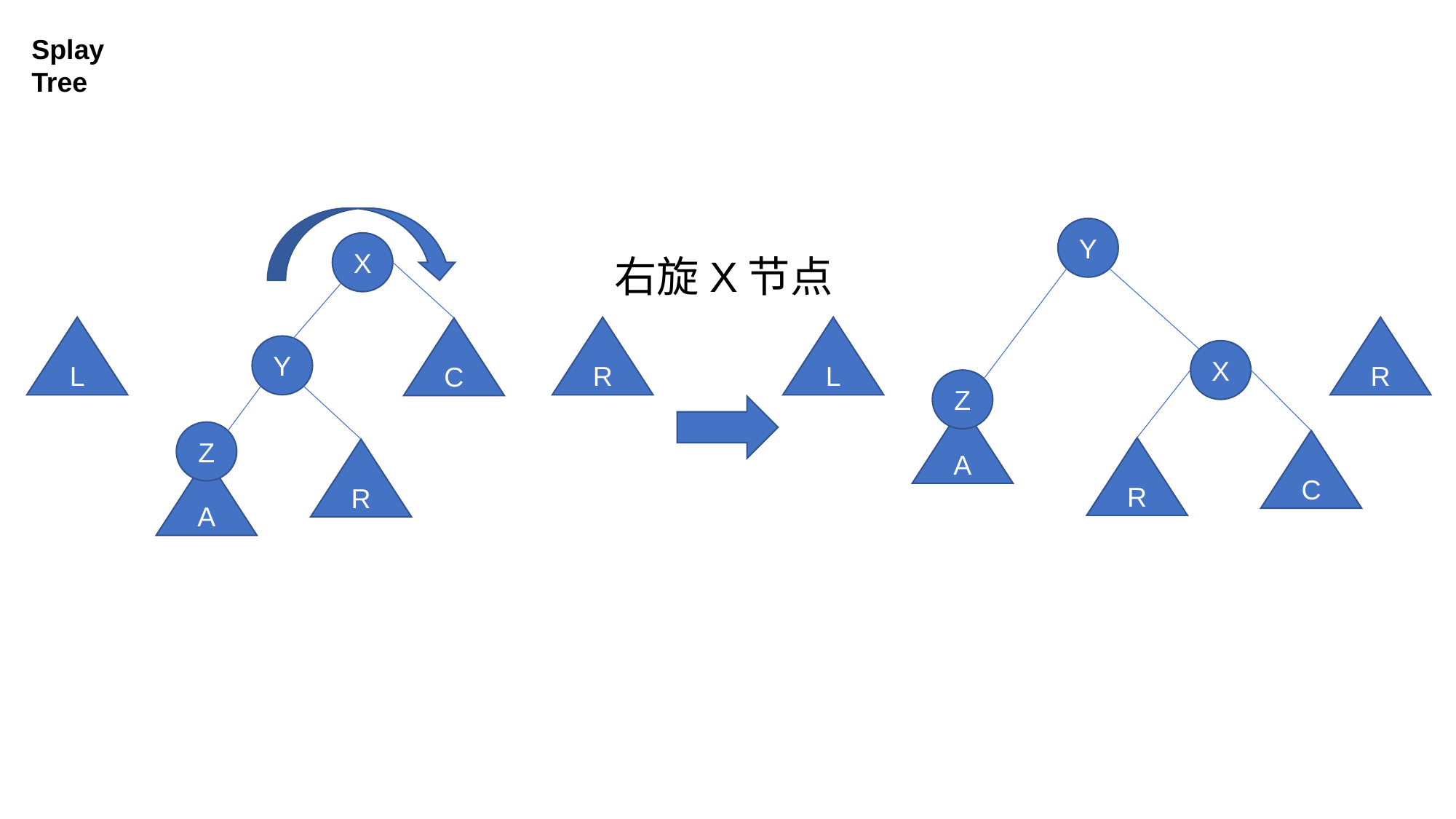

Splay Tree

Y
X
右旋X节点
R
R
L
L
C
Y
X
Z

A
Z
C
R
R
A